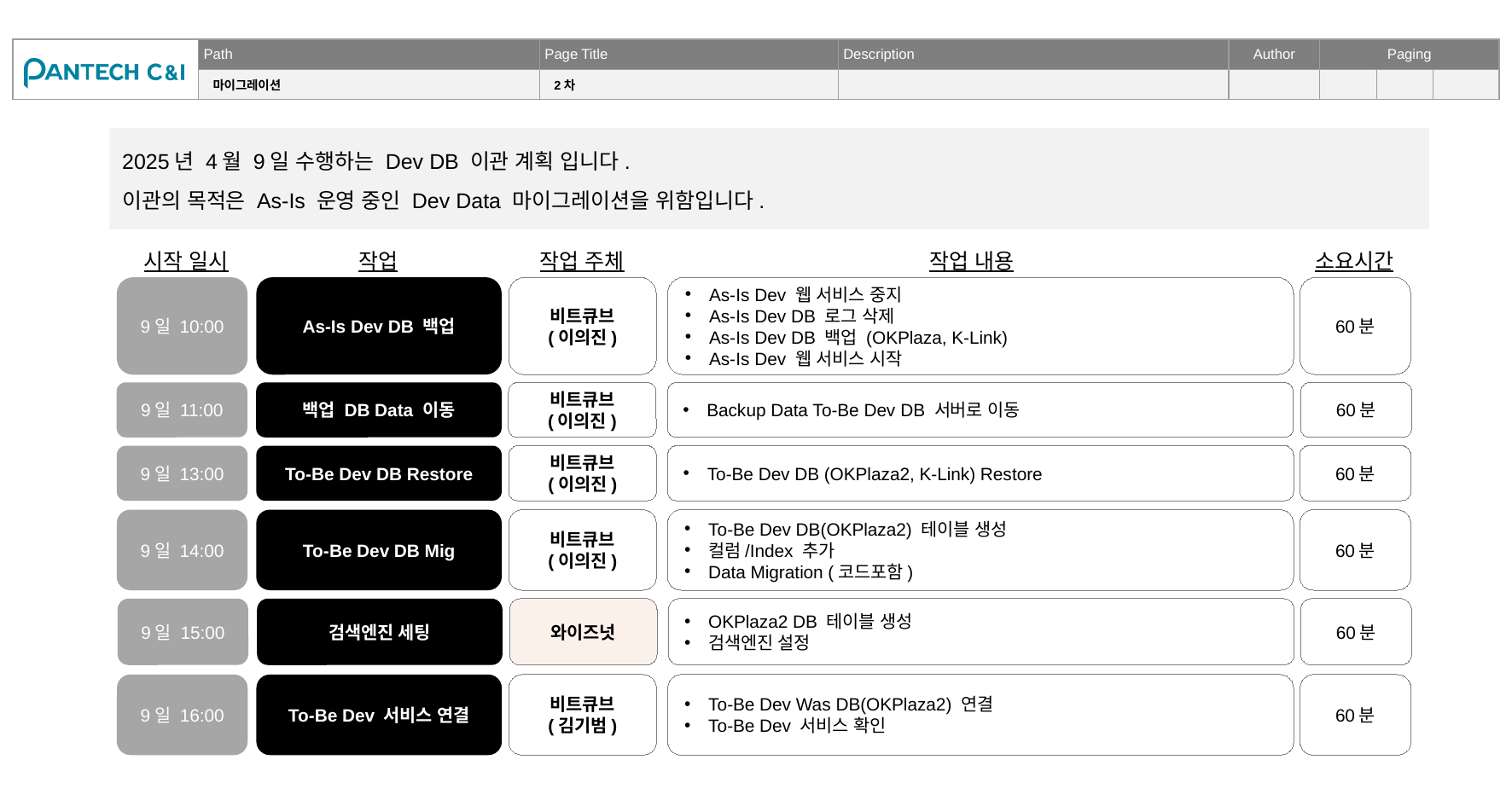

2차
마이그레이션
2025년 4월 9일 수행하는 Dev DB 이관 계획 입니다.
이관의 목적은 As-Is 운영 중인 Dev Data 마이그레이션을 위함입니다.
시작 일시
작업
작업 주체
작업 내용
소요시간
As-Is Dev DB 백업
60분
9일 10:00
비트큐브
(이의진)
As-Is Dev 웹 서비스 중지
As-Is Dev DB 로그 삭제
As-Is Dev DB 백업 (OKPlaza, K-Link)
As-Is Dev 웹 서비스 시작
백업 DB Data 이동
60분
9일 11:00
비트큐브
(이의진)
Backup Data To-Be Dev DB 서버로 이동
To-Be Dev DB Restore
60분
9일 13:00
비트큐브
(이의진)
To-Be Dev DB (OKPlaza2, K-Link) Restore
To-Be Dev DB Mig
60분
9일 14:00
비트큐브
(이의진)
To-Be Dev DB(OKPlaza2) 테이블 생성
컬럼/Index 추가
Data Migration (코드포함)
검색엔진 세팅
60분
9일 15:00
와이즈넛
OKPlaza2 DB 테이블 생성
검색엔진 설정
To-Be Dev 서비스 연결
60분
9일 16:00
비트큐브
(김기범)
To-Be Dev Was DB(OKPlaza2) 연결
To-Be Dev 서비스 확인